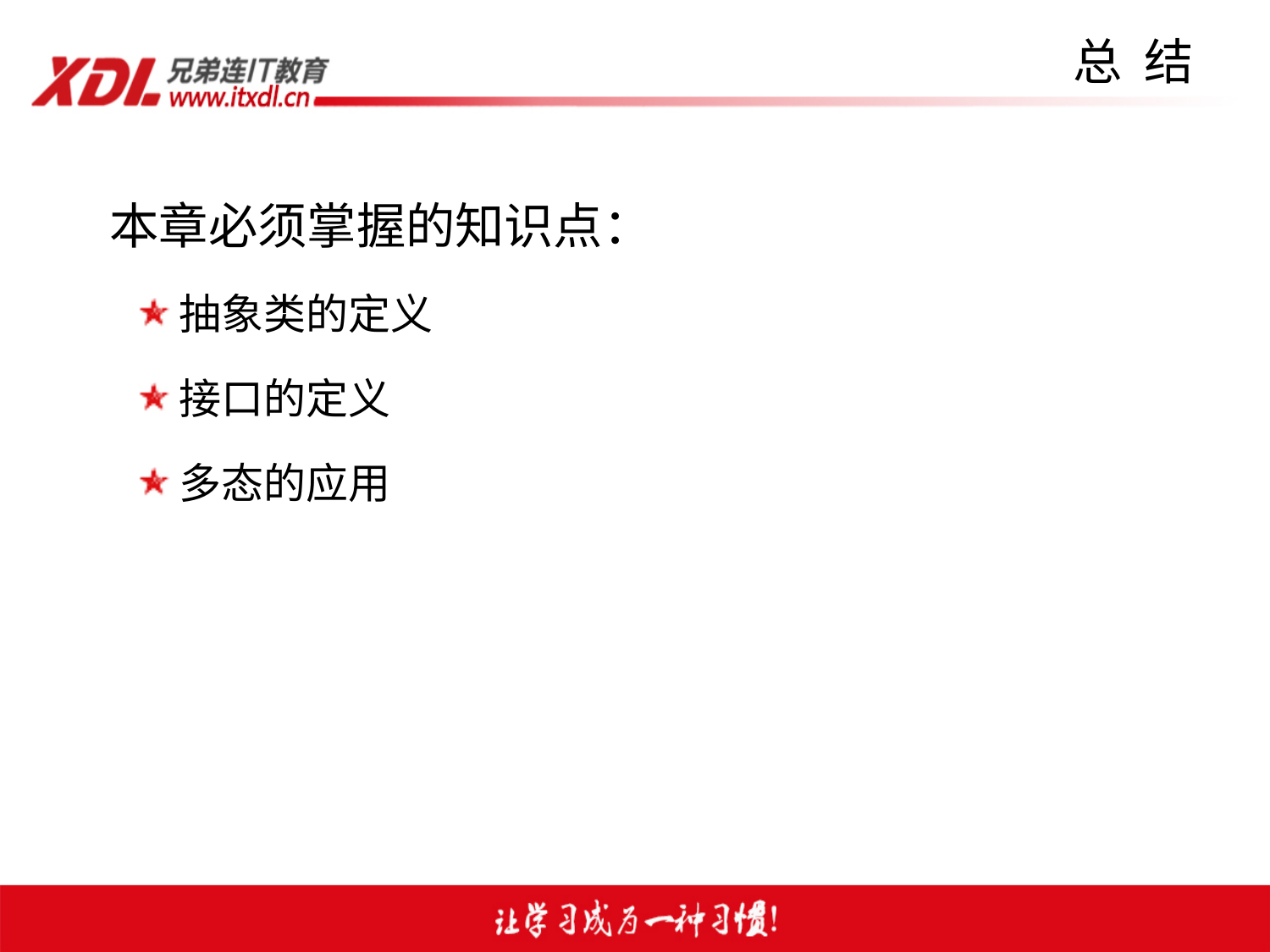

# 总  结
  本章必须掌握的知识点：
抽象类的定义
接口的定义
多态的应用